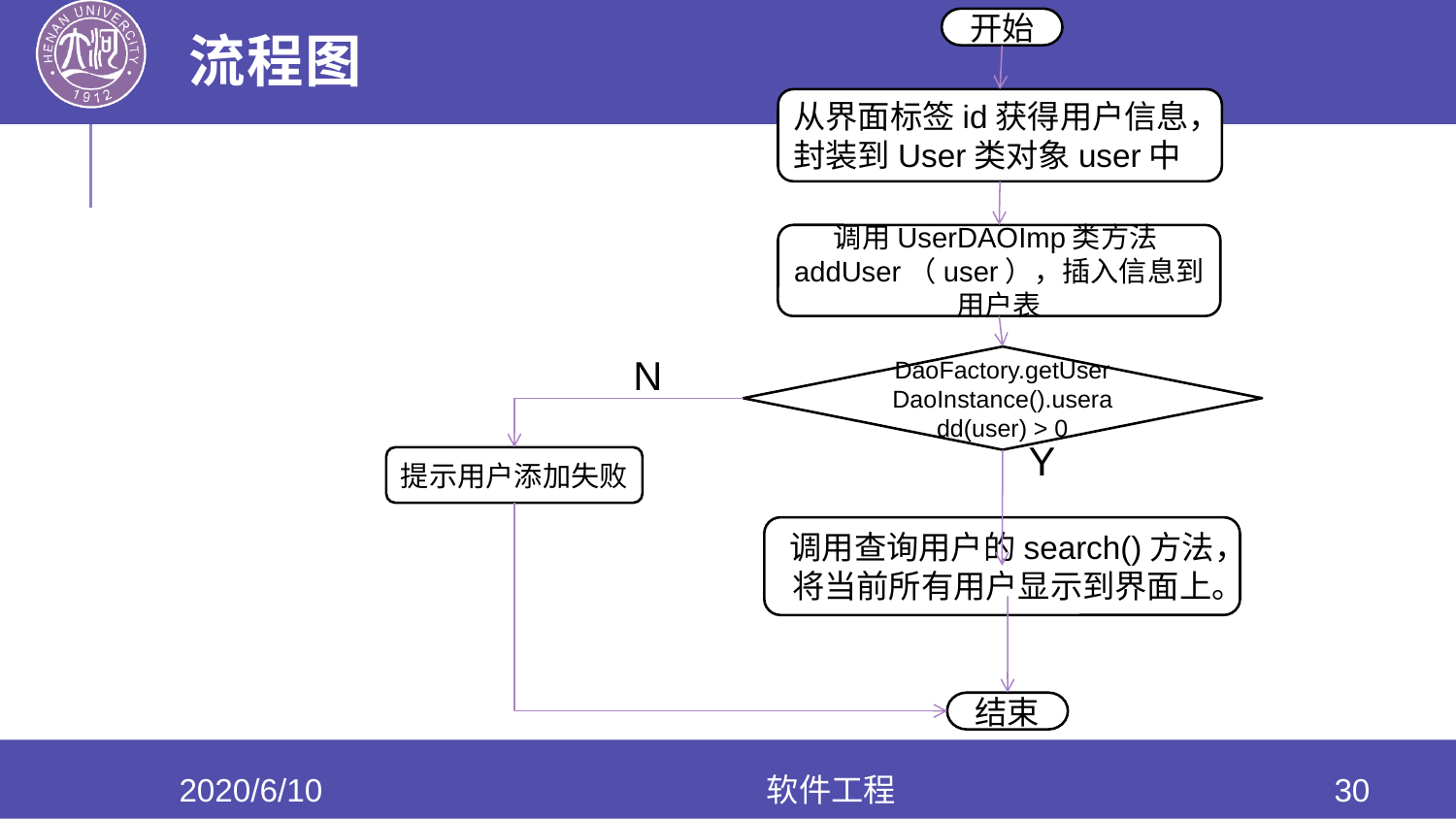

# 流程图
开始
从界面标签id获得用户信息，封装到User类对象user中
调用UserDAOImp类方法addUser（user），插入信息到用户表
N
DaoFactory.getUserDaoInstance().useradd(user) > 0
Y
提示用户添加失败
调用查询用户的search()方法，将当前所有用户显示到界面上。
结束
2020/6/10
软件工程
30